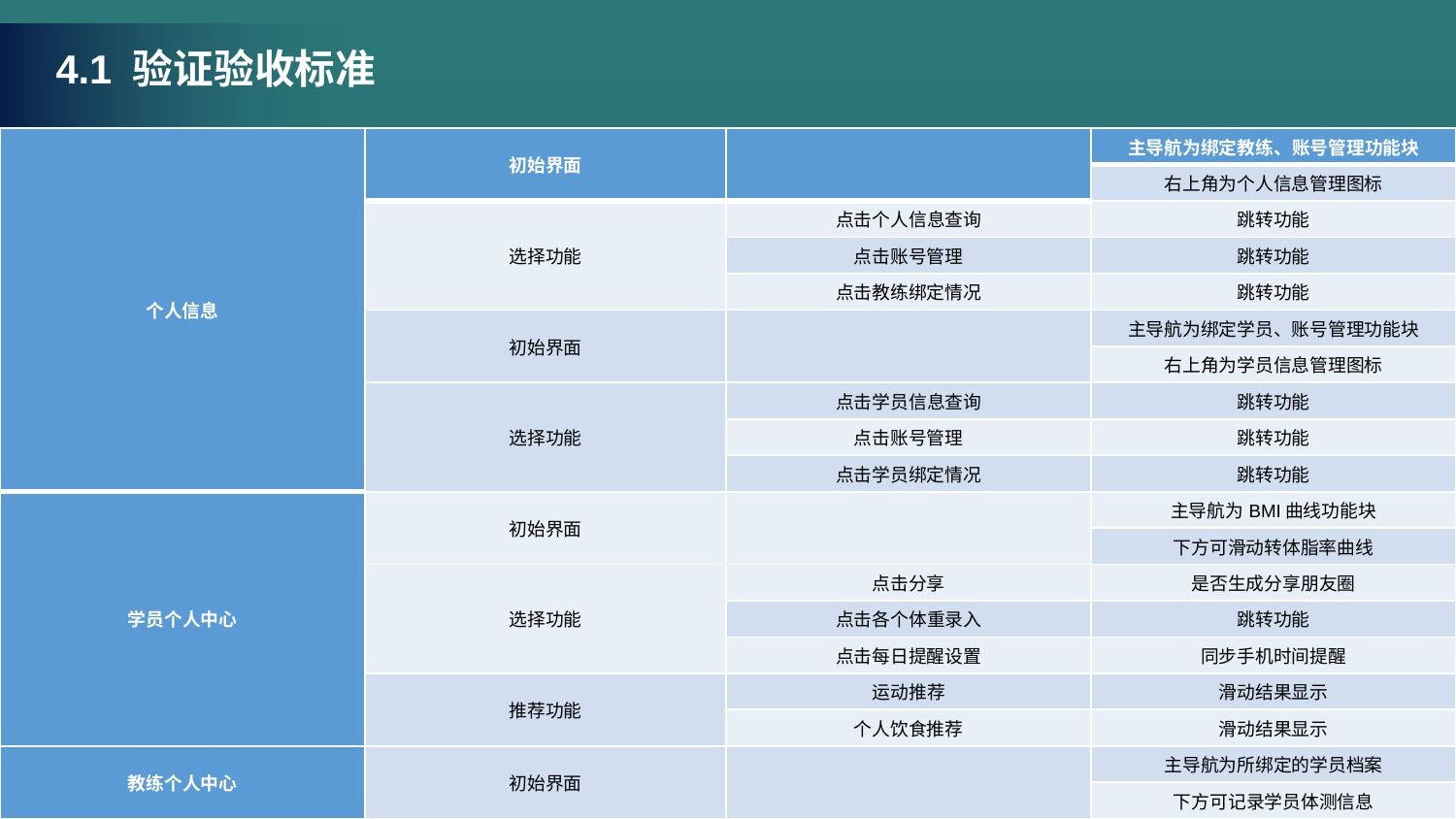

4.1 验证验收标准
| 个人信息 | 初始界面 |  | 主导航为绑定教练、账号管理功能块 |
| --- | --- | --- | --- |
|  |  |  | 右上角为个人信息管理图标 |
|  | 选择功能 | 点击个人信息查询 | 跳转功能 |
|  |  | 点击账号管理 | 跳转功能 |
|  |  | 点击教练绑定情况 | 跳转功能 |
|  | 初始界面 |  | 主导航为绑定学员、账号管理功能块 |
|  |  |  | 右上角为学员信息管理图标 |
|  | 选择功能 | 点击学员信息查询 | 跳转功能 |
|  |  | 点击账号管理 | 跳转功能 |
|  |  | 点击学员绑定情况 | 跳转功能 |
| 学员个人中心 | 初始界面 |  | 主导航为BMI曲线功能块 |
|  |  |  | 下方可滑动转体脂率曲线 |
|  | 选择功能 | 点击分享 | 是否生成分享朋友圈 |
|  |  | 点击各个体重录入 | 跳转功能 |
|  |  | 点击每日提醒设置 | 同步手机时间提醒 |
|  | 推荐功能 | 运动推荐 | 滑动结果显示 |
|  |  | 个人饮食推荐 | 滑动结果显示 |
| 教练个人中心 | 初始界面 |  | 主导航为所绑定的学员档案 |
|  |  |  | 下方可记录学员体测信息 |
爱录
pop weight